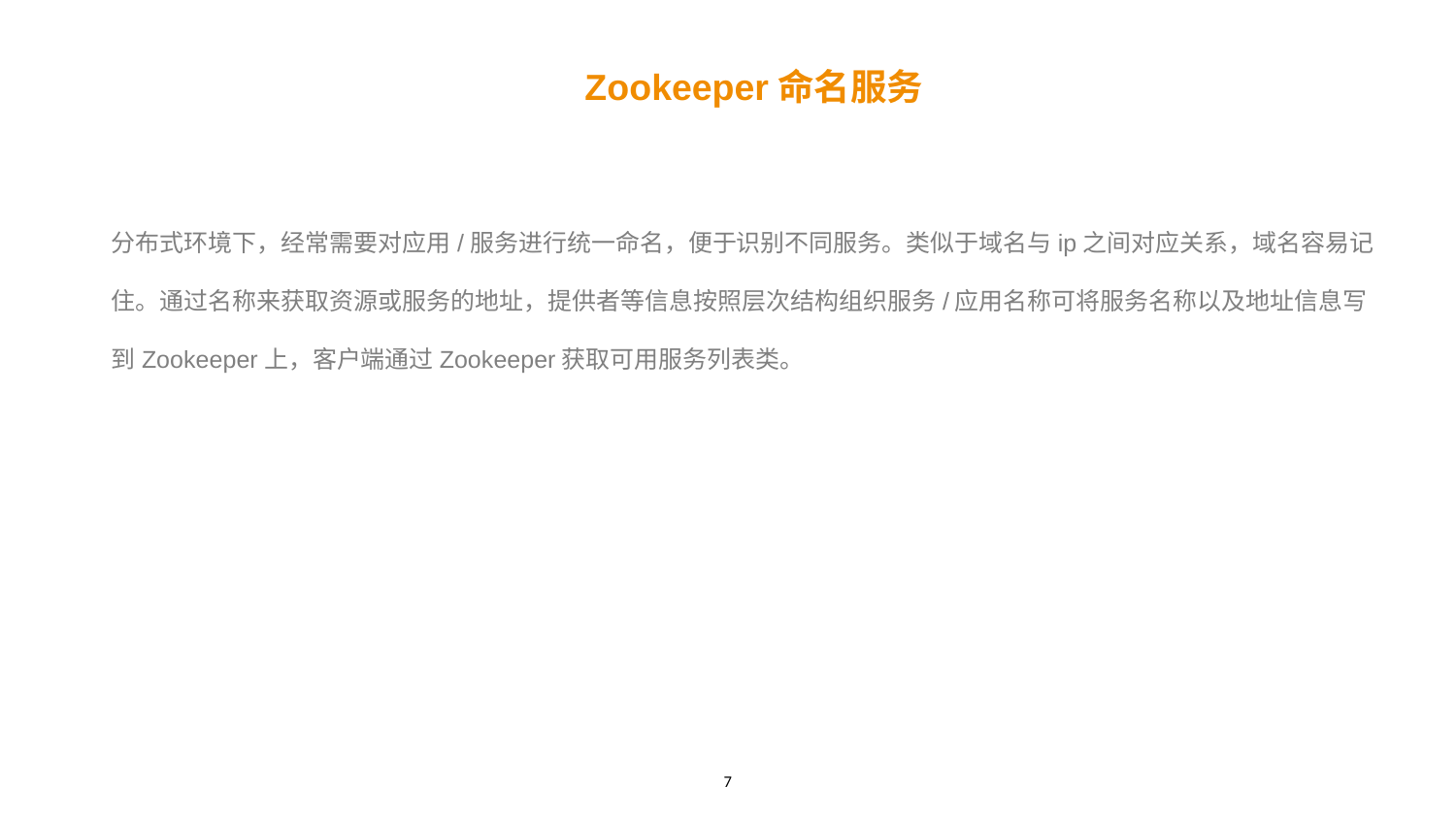

Zookeeper命名服务
分布式环境下，经常需要对应用/服务进行统一命名，便于识别不同服务。类似于域名与ip之间对应关系，域名容易记住。通过名称来获取资源或服务的地址，提供者等信息按照层次结构组织服务/应用名称可将服务名称以及地址信息写到Zookeeper上，客户端通过Zookeeper获取可用服务列表类。